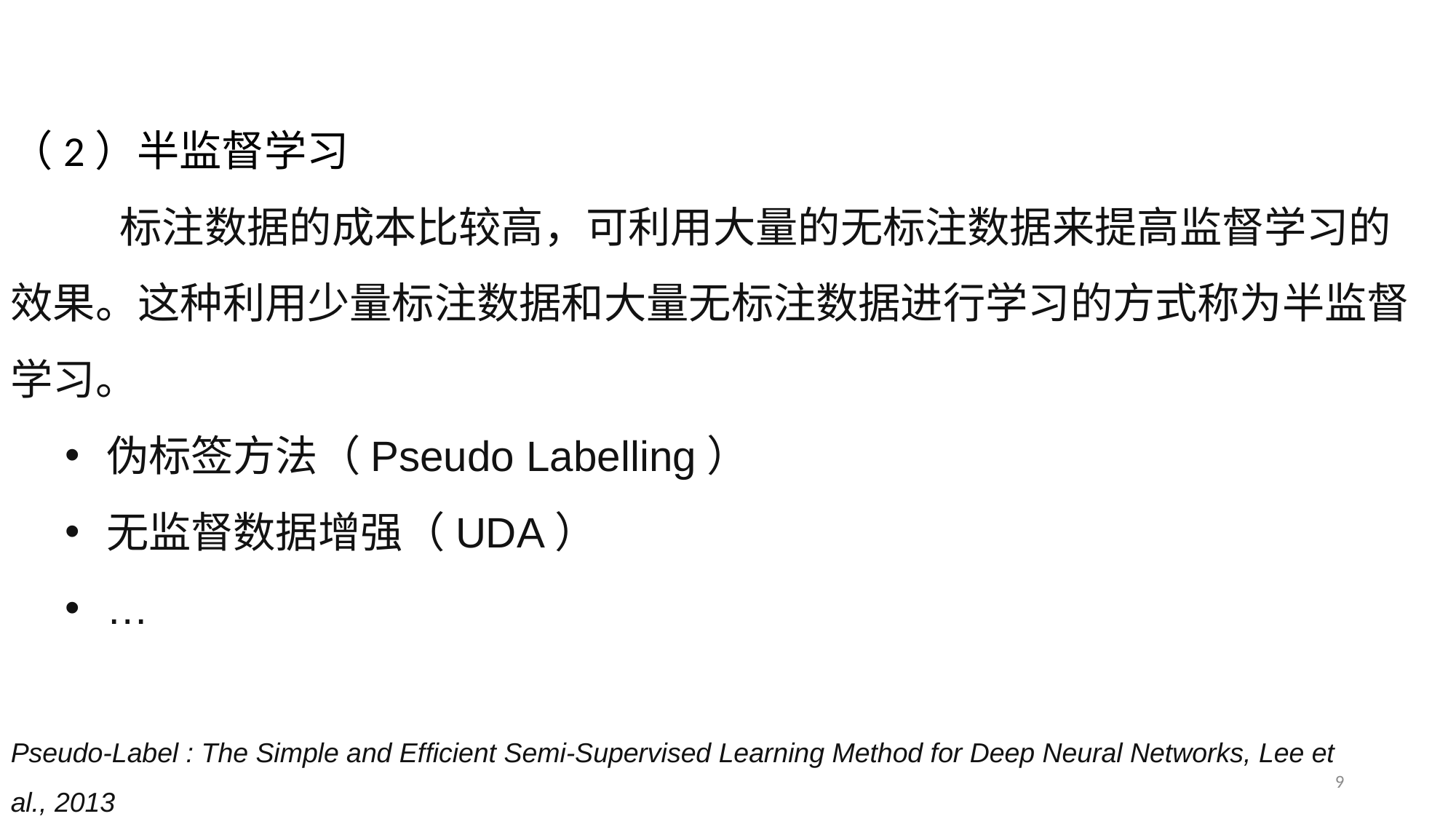

（2）半监督学习
	标注数据的成本比较高，可利用大量的无标注数据来提高监督学习的效果。这种利用少量标注数据和大量无标注数据进行学习的方式称为半监督学习。
伪标签方法（Pseudo Labelling）
无监督数据增强（UDA）
…
Pseudo-Label : The Simple and Efficient Semi-Supervised Learning Method for Deep Neural Networks, Lee et al., 2013
Unsupervised Data Augmentation for Consistency Training, Xie et al., 2019
9